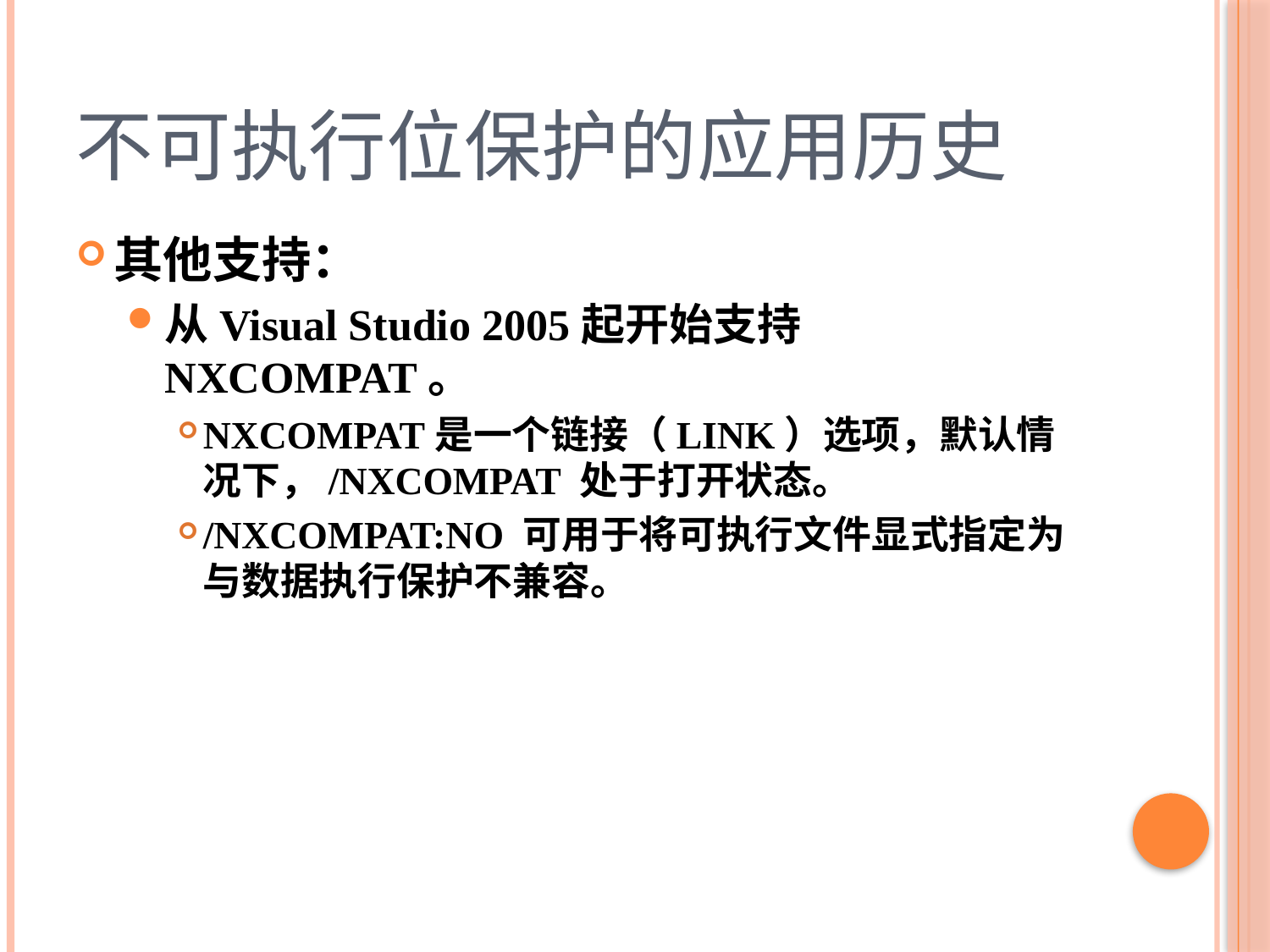

# 不可执行位保护的应用历史
其他支持：
从Visual Studio 2005起开始支持NXCOMPAT。
NXCOMPAT是一个链接（LINK）选项，默认情况下，/NXCOMPAT 处于打开状态。
/NXCOMPAT:NO 可用于将可执行文件显式指定为与数据执行保护不兼容。